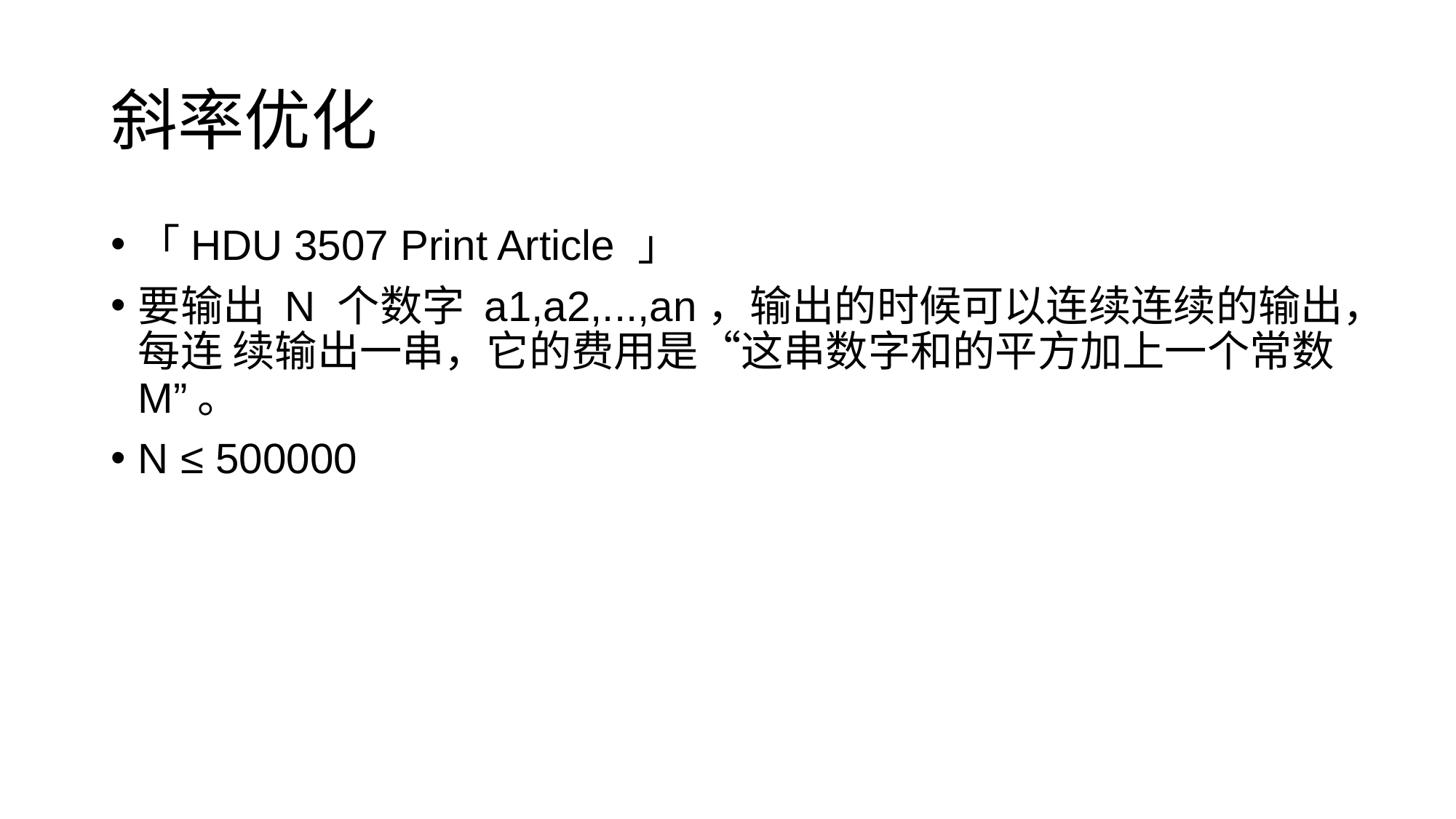

# 斜率优化
「HDU 3507 Print Article 」
要输出 N 个数字 a1,a2,...,an，输出的时候可以连续连续的输出，每连 续输出一串，它的费用是“这串数字和的平方加上一个常数 M”。
N ≤ 500000